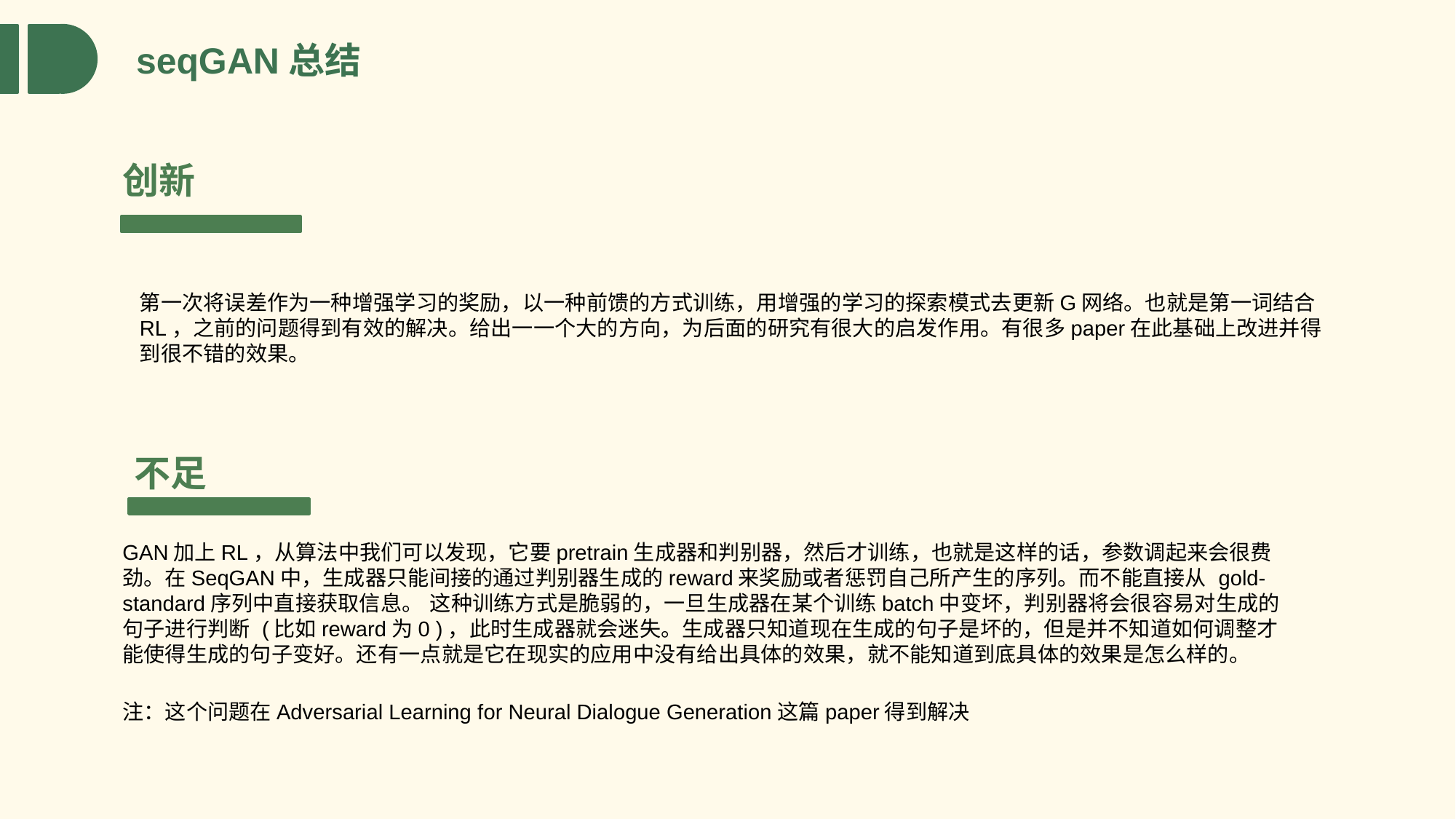

seqGAN总结
创新

第一次将误差作为一种增强学习的奖励，以一种前馈的方式训练，用增强的学习的探索模式去更新G网络。也就是第一词结合RL，之前的问题得到有效的解决。给出一一个大的方向，为后面的研究有很大的启发作用。有很多paper在此基础上改进并得到很不错的效果。

不足

GAN加上RL，从算法中我们可以发现，它要pretrain生成器和判别器，然后才训练，也就是这样的话，参数调起来会很费劲。在SeqGAN中，生成器只能间接的通过判别器生成的reward来奖励或者惩罚自己所产生的序列。而不能直接从 gold-standard序列中直接获取信息。 这种训练方式是脆弱的，一旦生成器在某个训练batch中变坏，判别器将会很容易对生成的句子进行判断 (比如reward为0 )，此时生成器就会迷失。生成器只知道现在生成的句子是坏的，但是并不知道如何调整才能使得生成的句子变好。还有一点就是它在现实的应用中没有给出具体的效果，就不能知道到底具体的效果是怎么样的。

注：这个问题在Adversarial Learning for Neural Dialogue Generation这篇paper得到解决